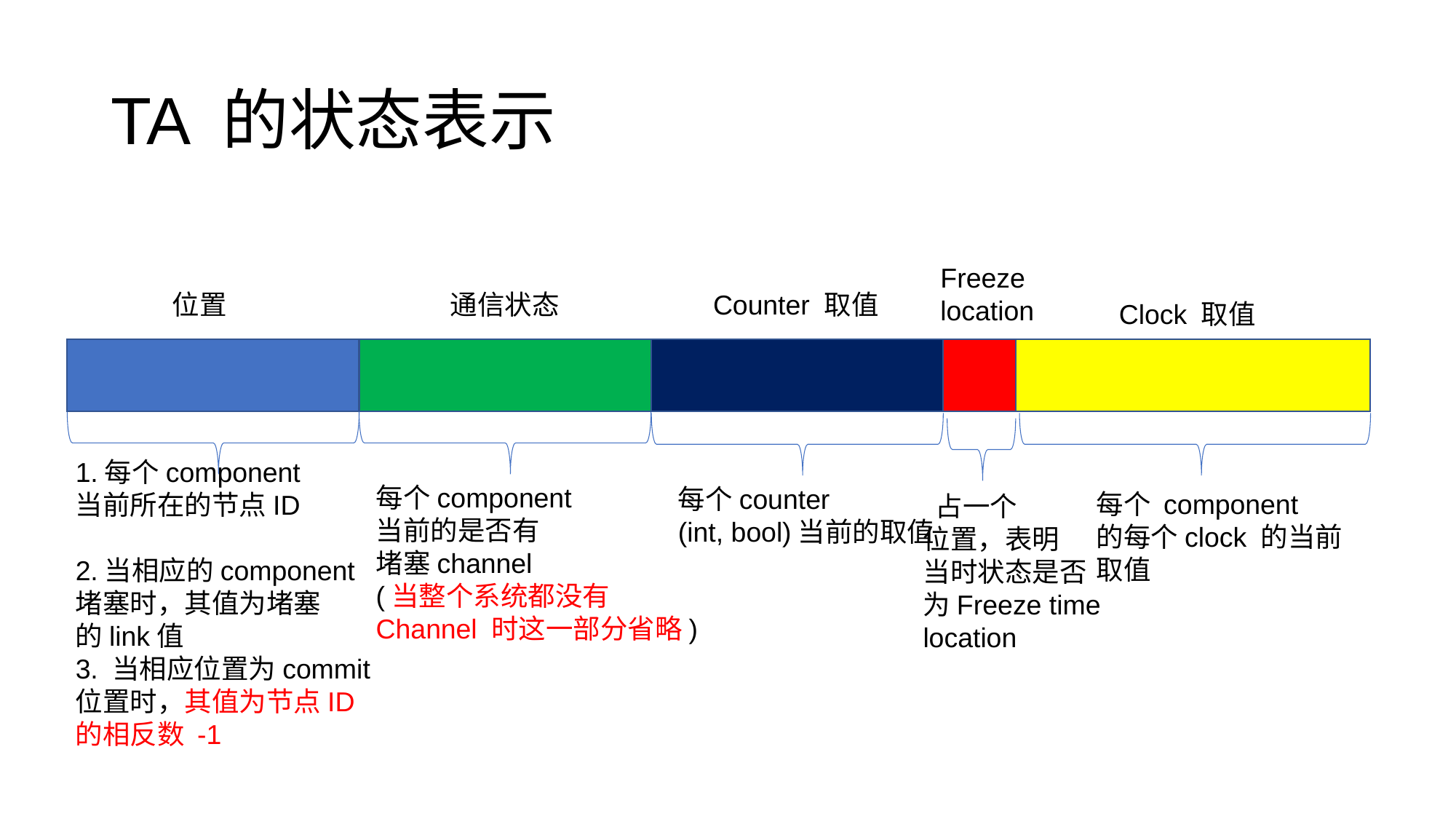

# TA 的状态表示
Freeze
location
Counter 取值
位置
通信状态

1.每个component
当前所在的节点ID

2.当相应的component
堵塞时，其值为堵塞
的link值
3. 当相应位置为commit
位置时，其值为节点ID
的相反数 -1
每个component
当前的是否有
堵塞channel
(当整个系统都没有
Channel 时这一部分省略)
每个counter
(int, bool)当前的取值

Clock 取值

每个 component
的每个clock 的当前
取值
 占一个
位置，表明
当时状态是否
为Freeze time
location